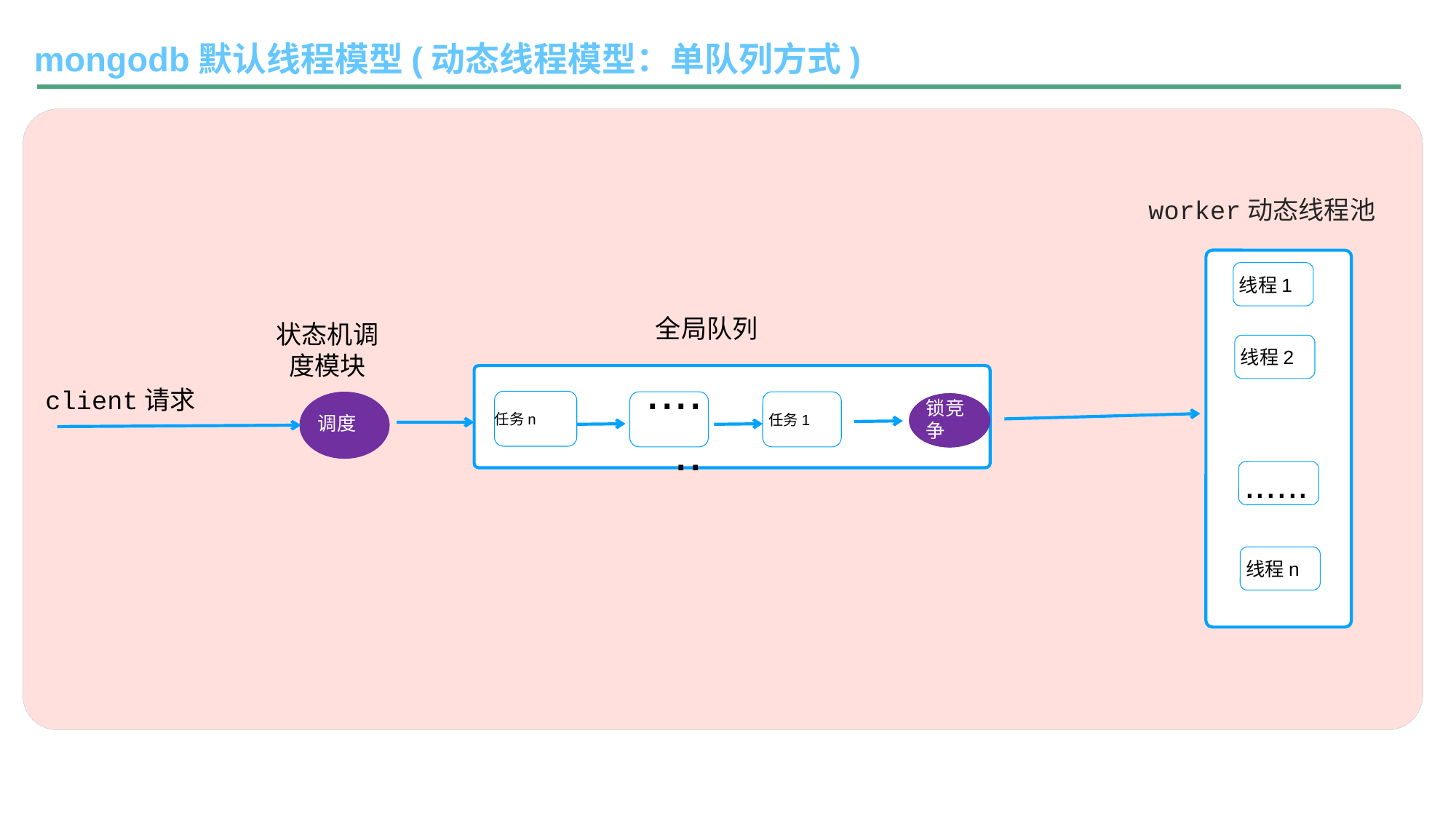

mongodb默认线程模型(动态线程模型：单队列方式)

worker动态线程池

线程1
全局队列
状态机调
度模块

线程2

client请求
......

任务n
锁竞争

锁竞争

任务1

调度
......

线程n